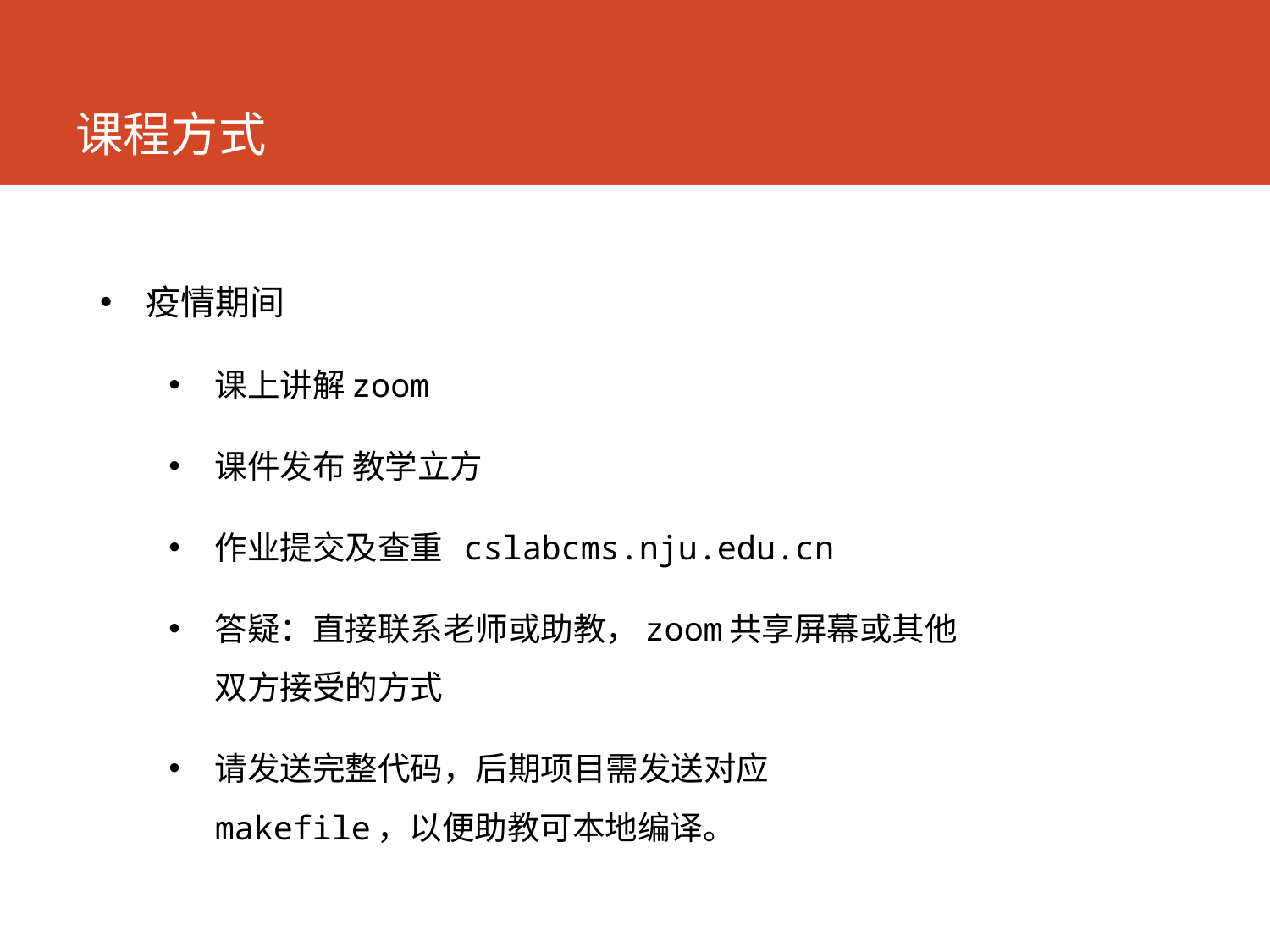

# 课程方式
疫情期间
课上讲解zoom
课件发布 教学立方
作业提交及查重  cslabcms.nju.edu.cn
答疑：直接联系老师或助教，zoom共享屏幕或其他双方接受的方式
请发送完整代码，后期项目需发送对应makefile，以便助教可本地编译。